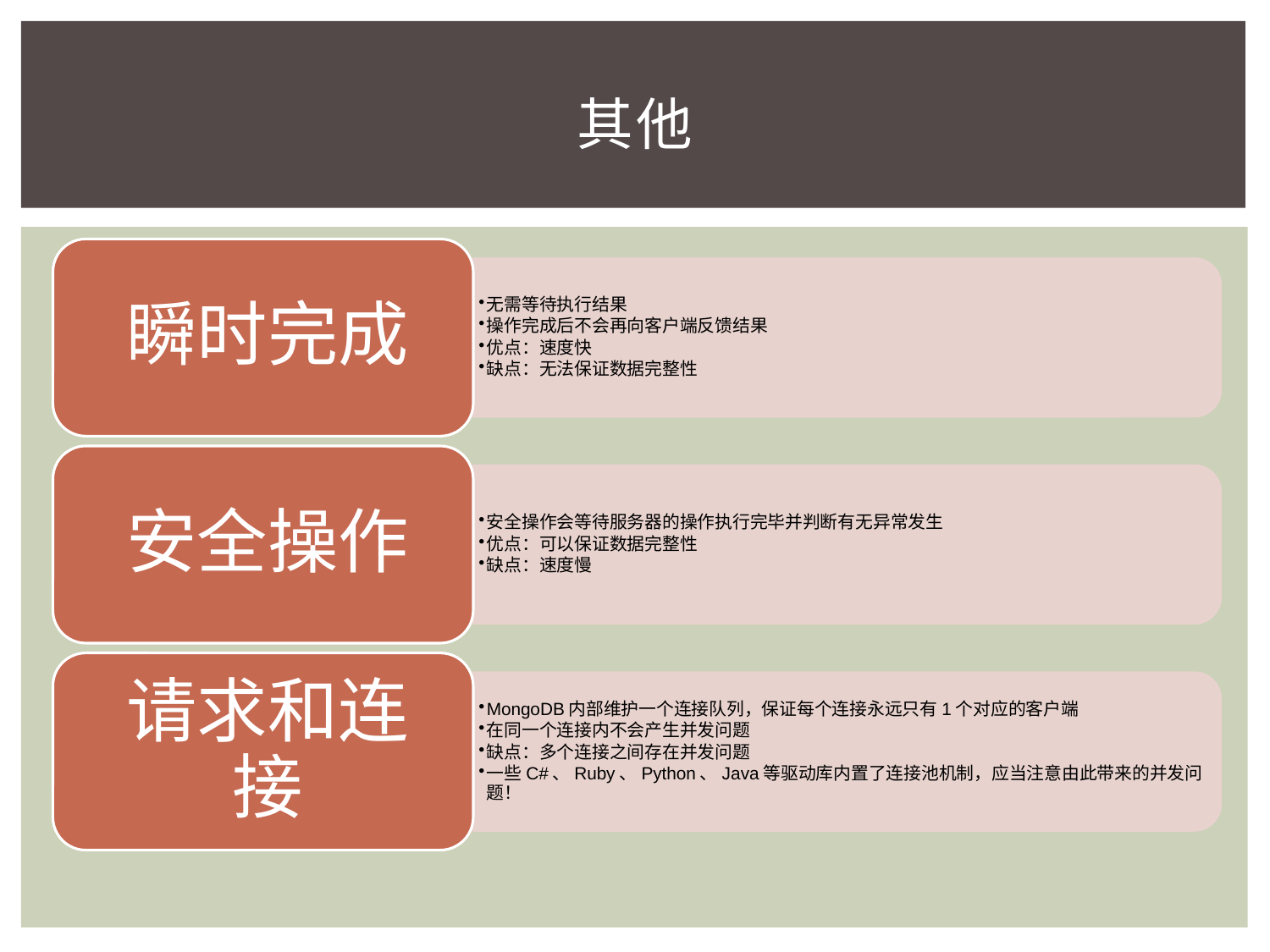

# 其他
无需等待执行结果
操作完成后不会再向客户端反馈结果
优点：速度快
缺点：无法保证数据完整性
瞬时完成
安全操作会等待服务器的操作执行完毕并判断有无异常发生
优点：可以保证数据完整性
缺点：速度慢
安全操作
MongoDB内部维护一个连接队列，保证每个连接永远只有1个对应的客户端
在同一个连接内不会产生并发问题
缺点：多个连接之间存在并发问题
一些C#、Ruby、Python、Java等驱动库内置了连接池机制，应当注意由此带来的并发问题！
请求和连接